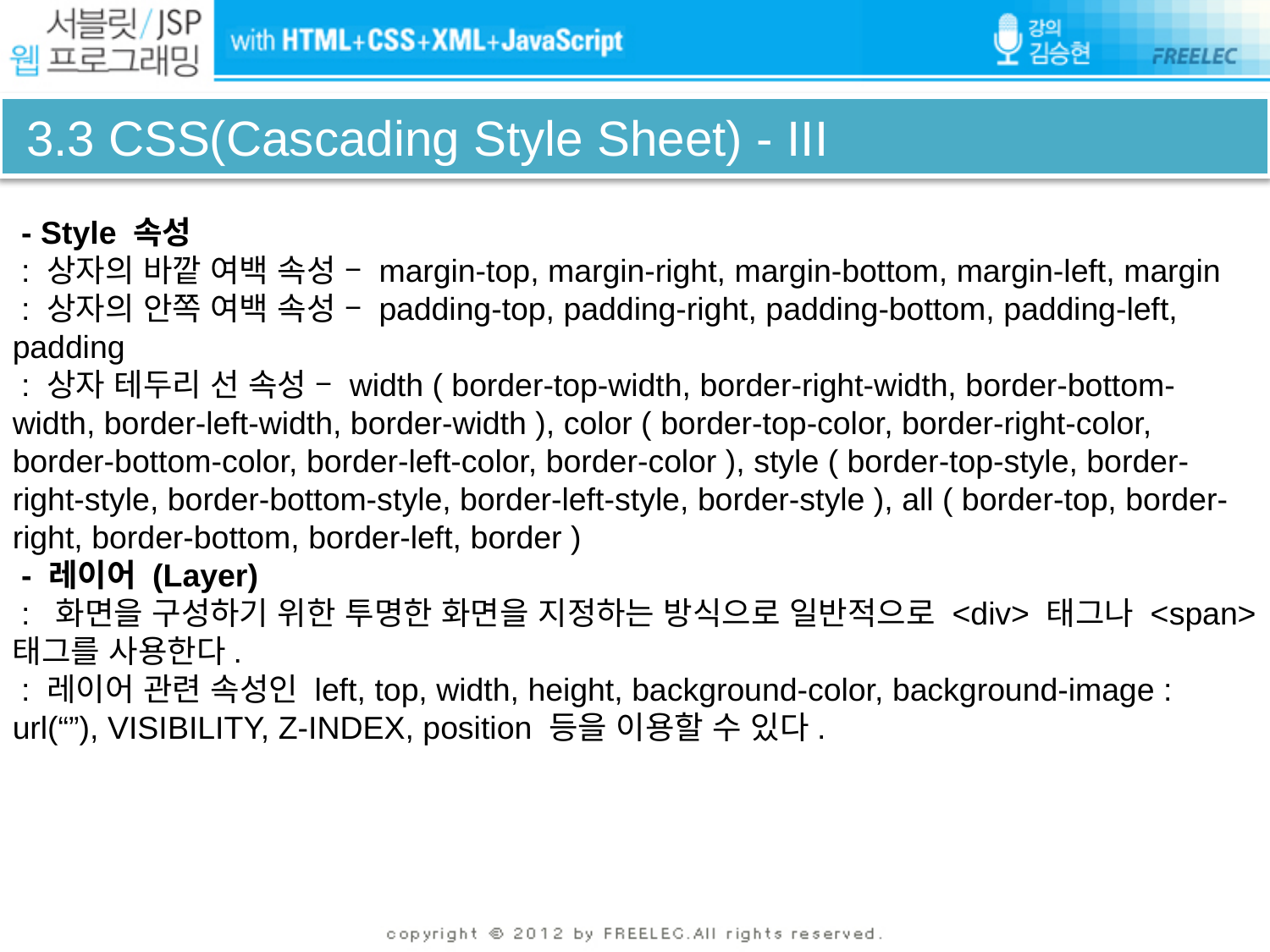

# 3.3 CSS(Cascading Style Sheet) - III
 - Style 속성
 : 상자의 바깥 여백 속성 – margin-top, margin-right, margin-bottom, margin-left, margin
 : 상자의 안쪽 여백 속성 – padding-top, padding-right, padding-bottom, padding-left, padding
 : 상자 테두리 선 속성 – width ( border-top-width, border-right-width, border-bottom-width, border-left-width, border-width ), color ( border-top-color, border-right-color, border-bottom-color, border-left-color, border-color ), style ( border-top-style, border-right-style, border-bottom-style, border-left-style, border-style ), all ( border-top, border-right, border-bottom, border-left, border )
 - 레이어 (Layer)
 :  화면을 구성하기 위한 투명한 화면을 지정하는 방식으로 일반적으로 <div> 태그나 <span> 태그를 사용한다.
 : 레이어 관련 속성인 left, top, width, height, background-color, background-image : url(“”), VISIBILITY, Z-INDEX, position 등을 이용할 수 있다.